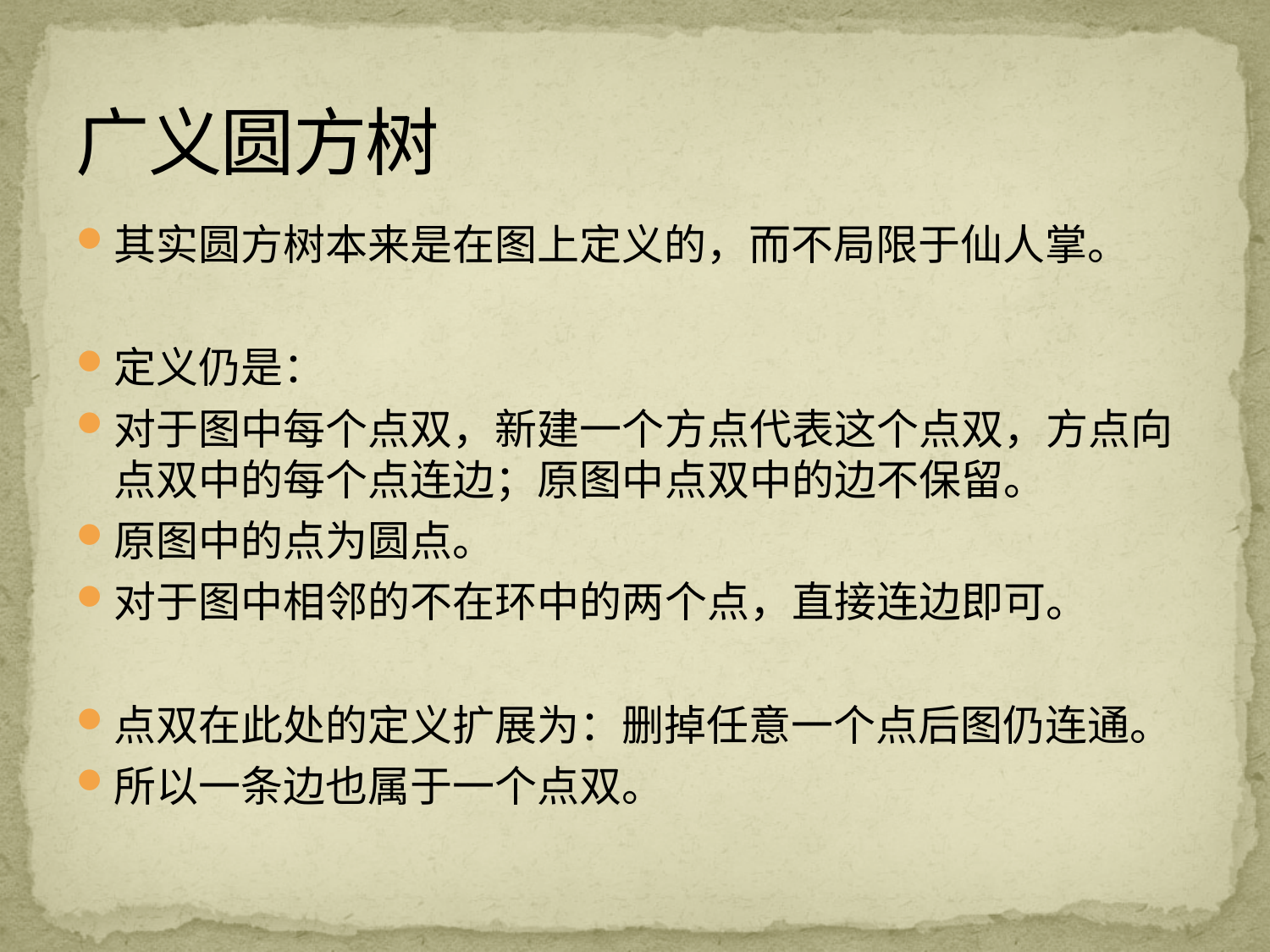

# 广义圆方树
其实圆方树本来是在图上定义的，而不局限于仙人掌。

定义仍是：
对于图中每个点双，新建一个方点代表这个点双，方点向点双中的每个点连边；原图中点双中的边不保留。
原图中的点为圆点。
对于图中相邻的不在环中的两个点，直接连边即可。

点双在此处的定义扩展为：删掉任意一个点后图仍连通。
所以一条边也属于一个点双。